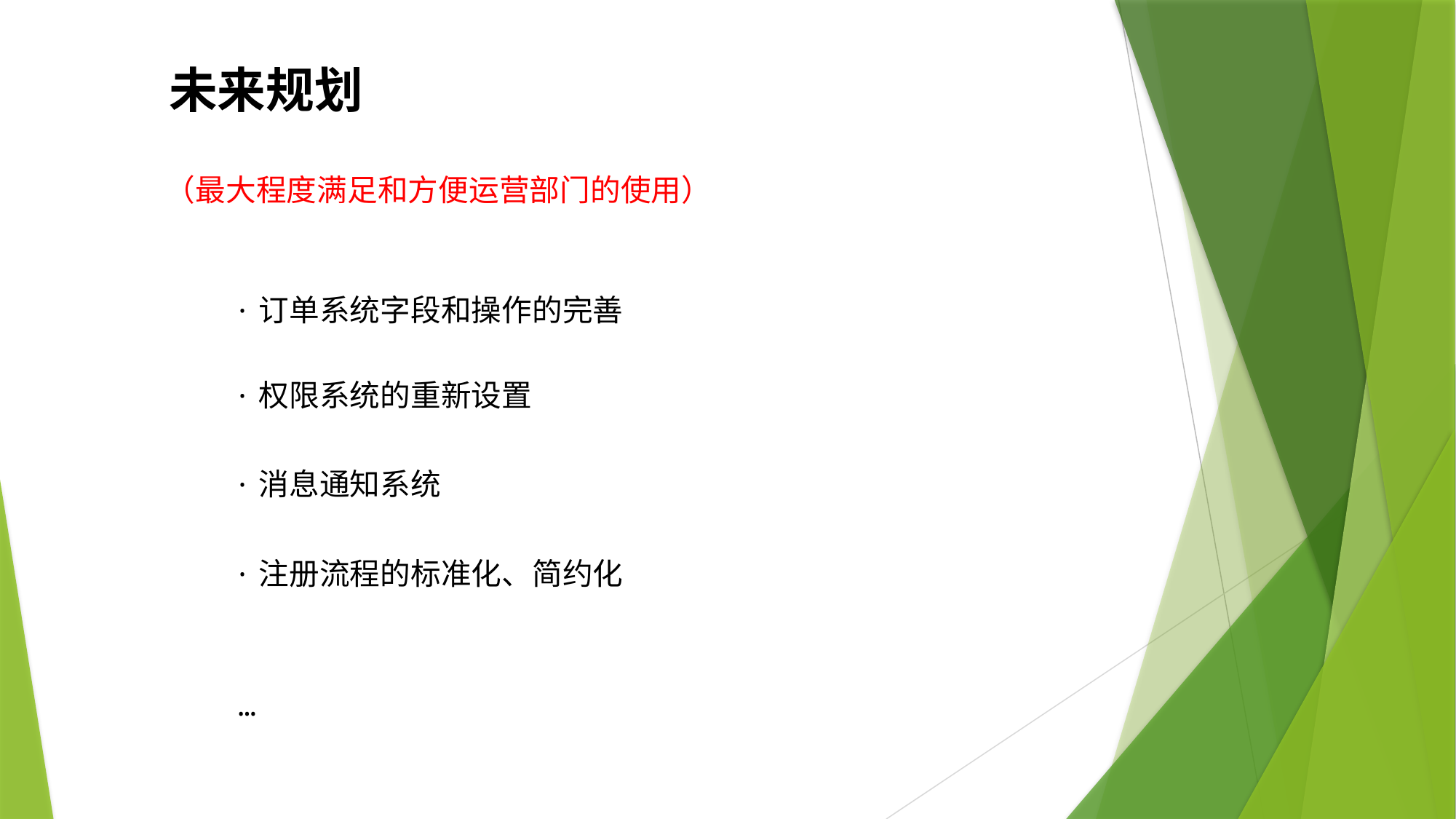

未来规划
（最大程度满足和方便运营部门的使用）
·订单系统字段和操作的完善
·权限系统的重新设置
·消息通知系统
·注册流程的标准化、简约化
…